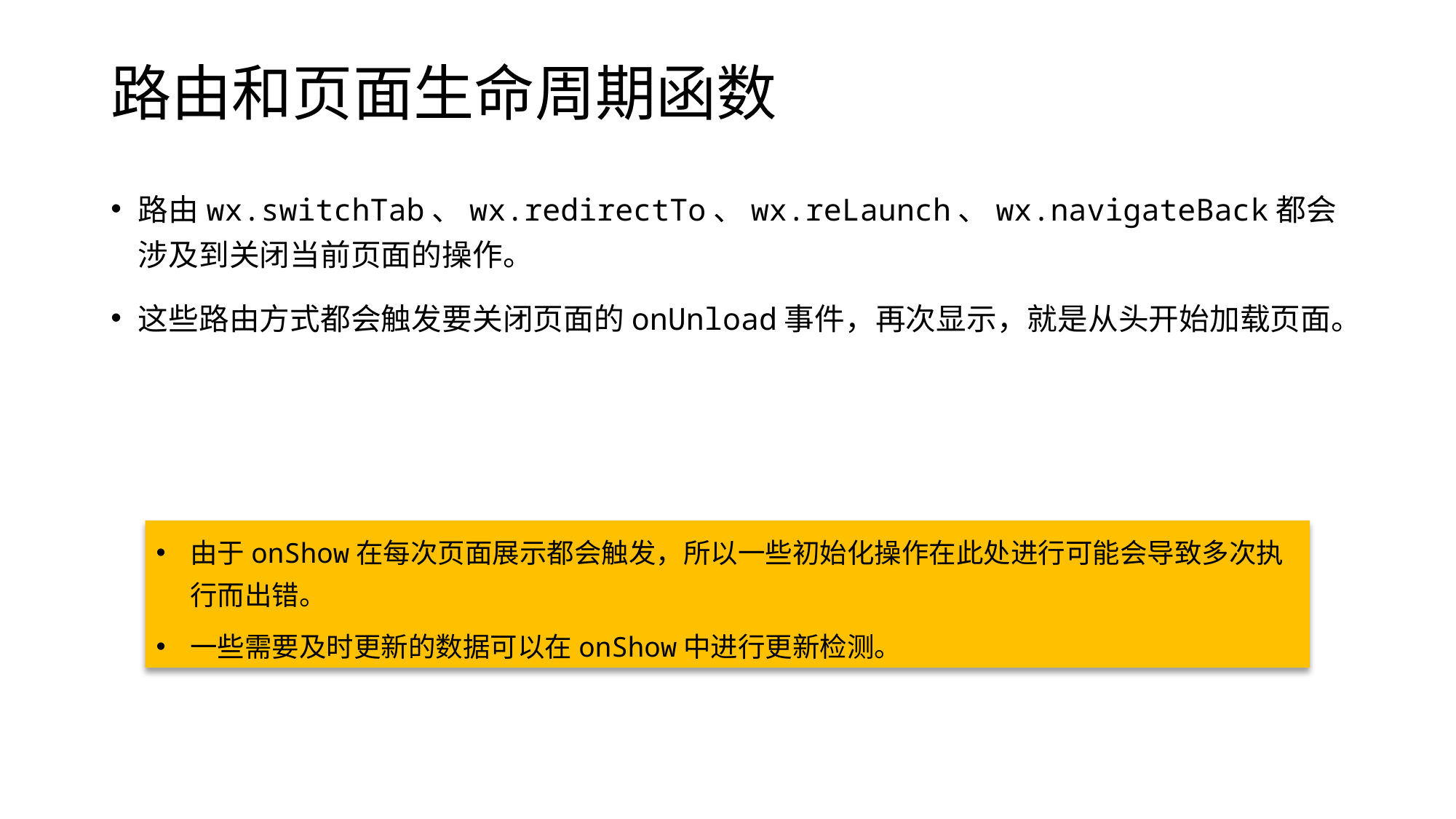

# 路由和页面生命周期函数
路由wx.switchTab、wx.redirectTo、wx.reLaunch、wx.navigateBack都会涉及到关闭当前页面的操作。
这些路由方式都会触发要关闭页面的onUnload事件，再次显示，就是从头开始加载页面。
由于onShow在每次页面展示都会触发，所以一些初始化操作在此处进行可能会导致多次执行而出错。
一些需要及时更新的数据可以在onShow中进行更新检测。